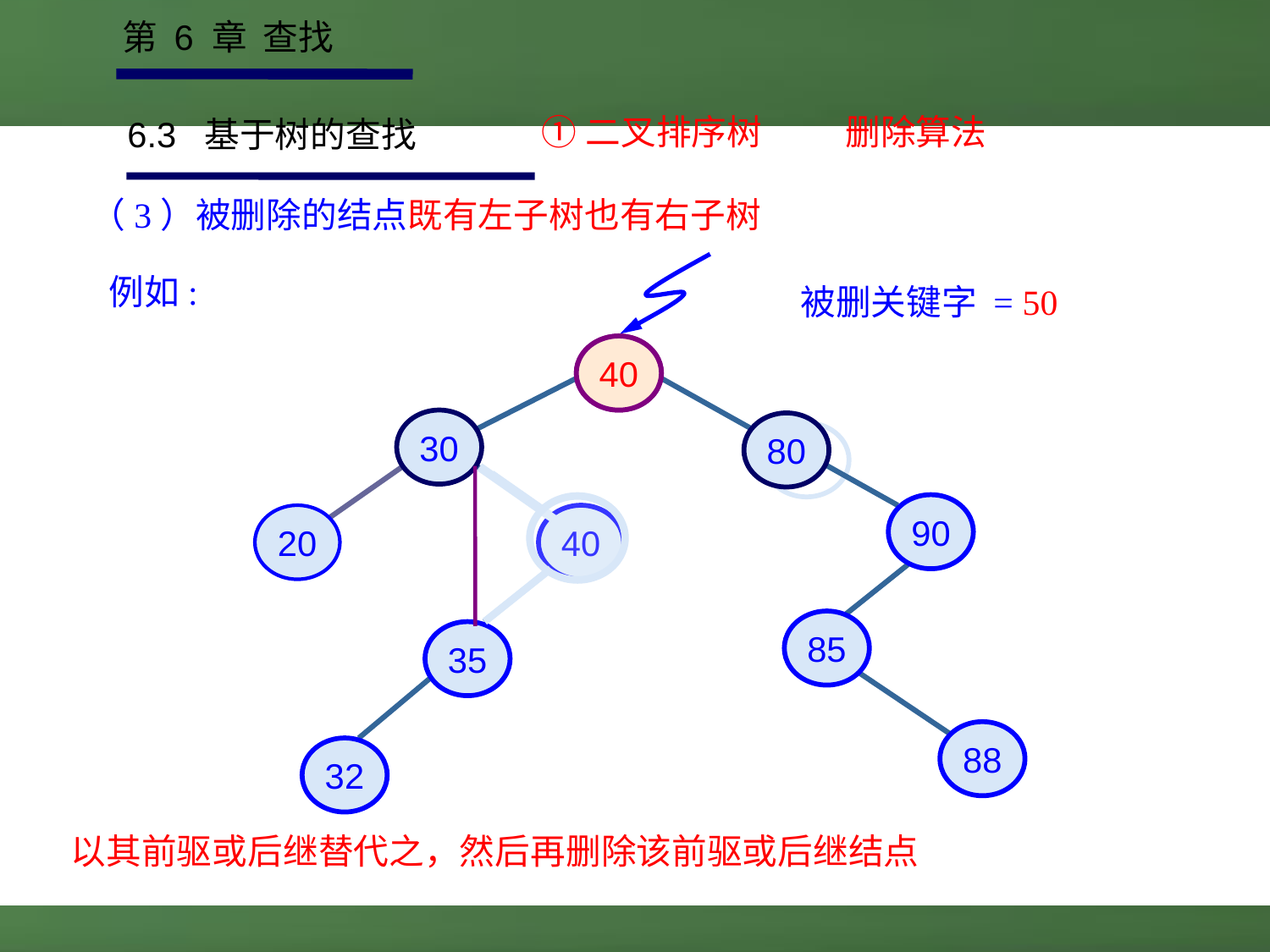

第 6 章  查找

①二叉排序树
删除算法
6.3  基于树的查找

（3）被删除的结点既有左子树也有右子树

例如:
被删关键字 = 50
50

30
80

90
20
40

85
35

88
32
40

以其前驱或后继替代之，然后再删除该前驱或后继结点